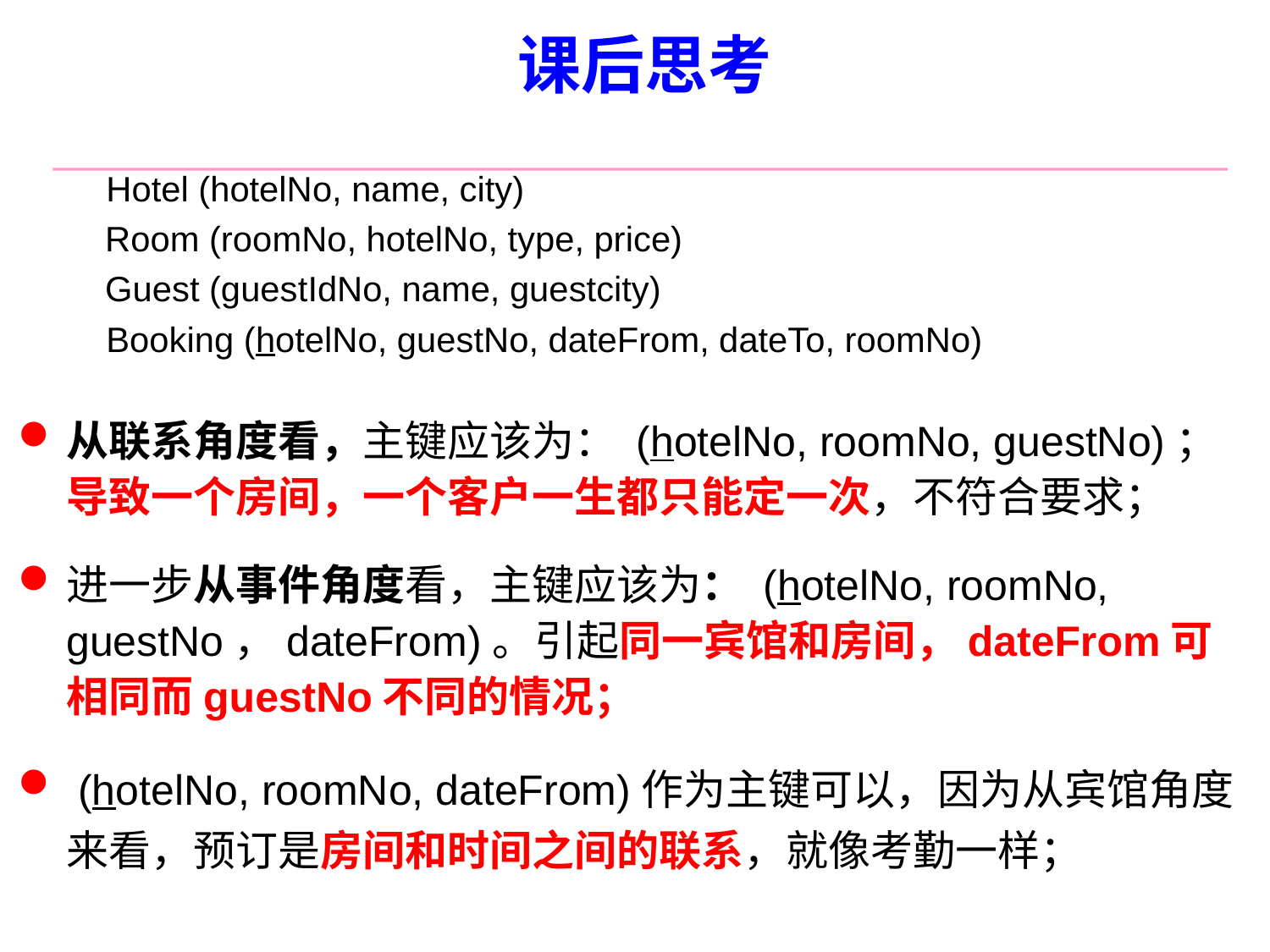

# 课后思考
         Hotel (hotelNo, name, city)
	    Room (roomNo, hotelNo, type, price)
	    Guest (guestIdNo, name, guestcity)
         Booking (hotelNo, guestNo, dateFrom, dateTo, roomNo)

从联系角度看，主键应该为： (hotelNo, roomNo, guestNo)；导致一个房间，一个客户一生都只能定一次，不符合要求；
进一步从事件角度看，主键应该为： (hotelNo, roomNo, guestNo，dateFrom)。引起同一宾馆和房间，dateFrom可相同而guestNo不同的情况；
 (hotelNo, roomNo, dateFrom)作为主键可以，因为从宾馆角度来看，预订是房间和时间之间的联系，就像考勤一样；